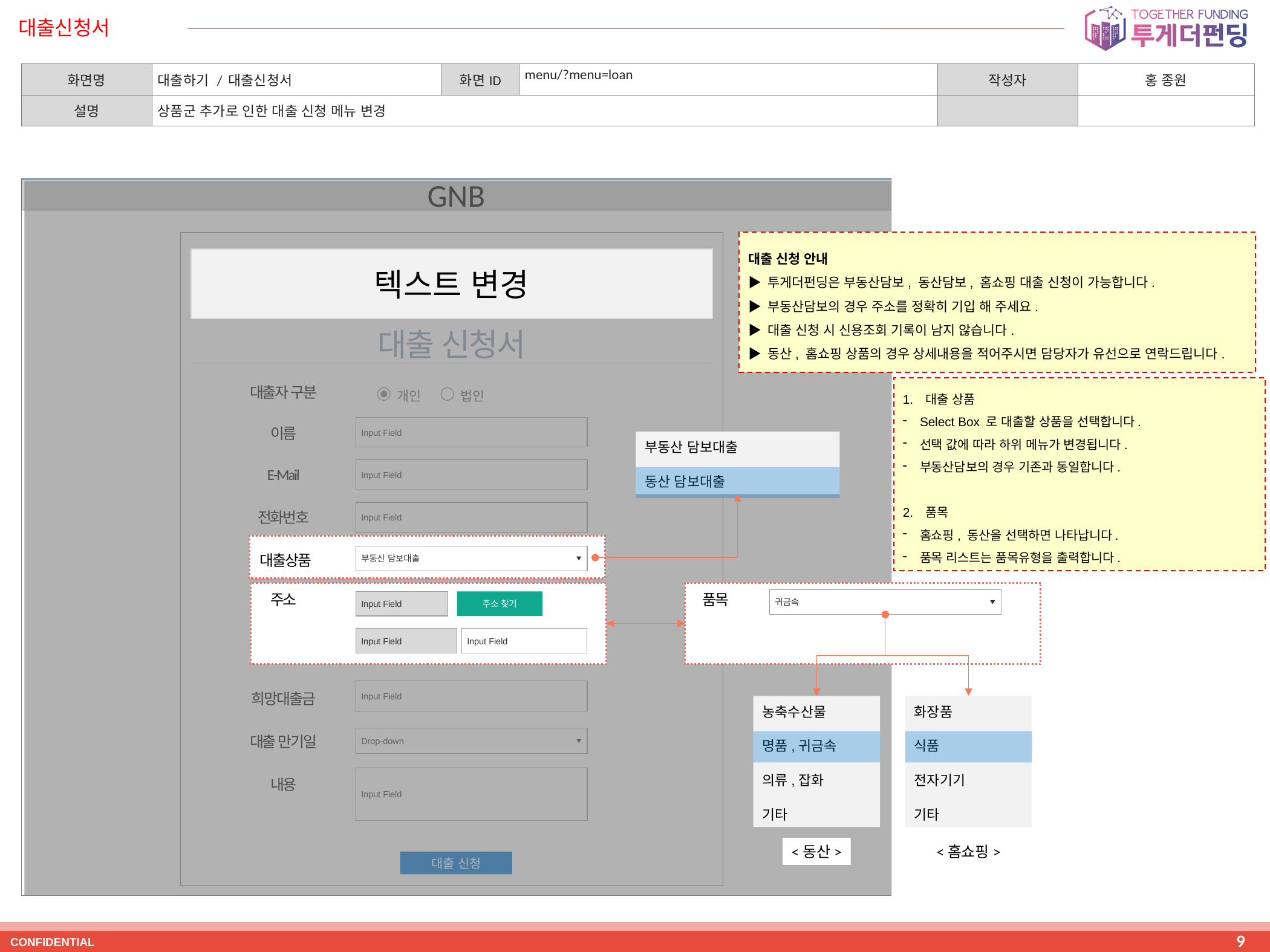

# 대출신청서
| 화면명 | 대출하기 / 대출신청서 | 화면ID | menu/?menu=loan | 작성자 | 홍 종원 |
| --- | --- | --- | --- | --- | --- |
| 설명 | 상품군 추가로 인한 대출 신청 메뉴 변경 |  |  |  |  |

GNB

대출 신청 안내
▶ 투게더펀딩은 부동산담보, 동산담보, 홈쇼핑 대출 신청이 가능합니다.
▶ 부동산담보의 경우 주소를 정확히 기입 해 주세요.
▶ 대출 신청 시 신용조회 기록이 남지 않습니다.
▶ 동산, 홈쇼핑 상품의 경우 상세내용을 적어주시면 담당자가 유선으로 연락드립니다.

텍스트 변경
대출 신청서
대출 상품
Select Box 로 대출할 상품을 선택합니다.
선택 값에 따라 하위 메뉴가 변경됩니다.
부동산담보의 경우 기존과 동일합니다.

품목
홈쇼핑, 동산을 선택하면 나타납니다.
품목 리스트는 품목유형을 출력합니다.
대출자 구분
개인

법인

Input Field
이름
부동산 담보대출
동산 담보대출

Input Field
E-Mail
Input Field
전화번호

부동산 담보대출

대출상품

주소
품목
귀금속

Input Field
주소 찾기
Input Field
Input Field
Input Field
희망대출금
농축수산물
명품,귀금속
의류,잡화
기타

화장품
식품
전자기기
기타

대출 만기일
Drop-down

Input Field
내용
<동산>
<홈쇼핑>
대출 신청
9